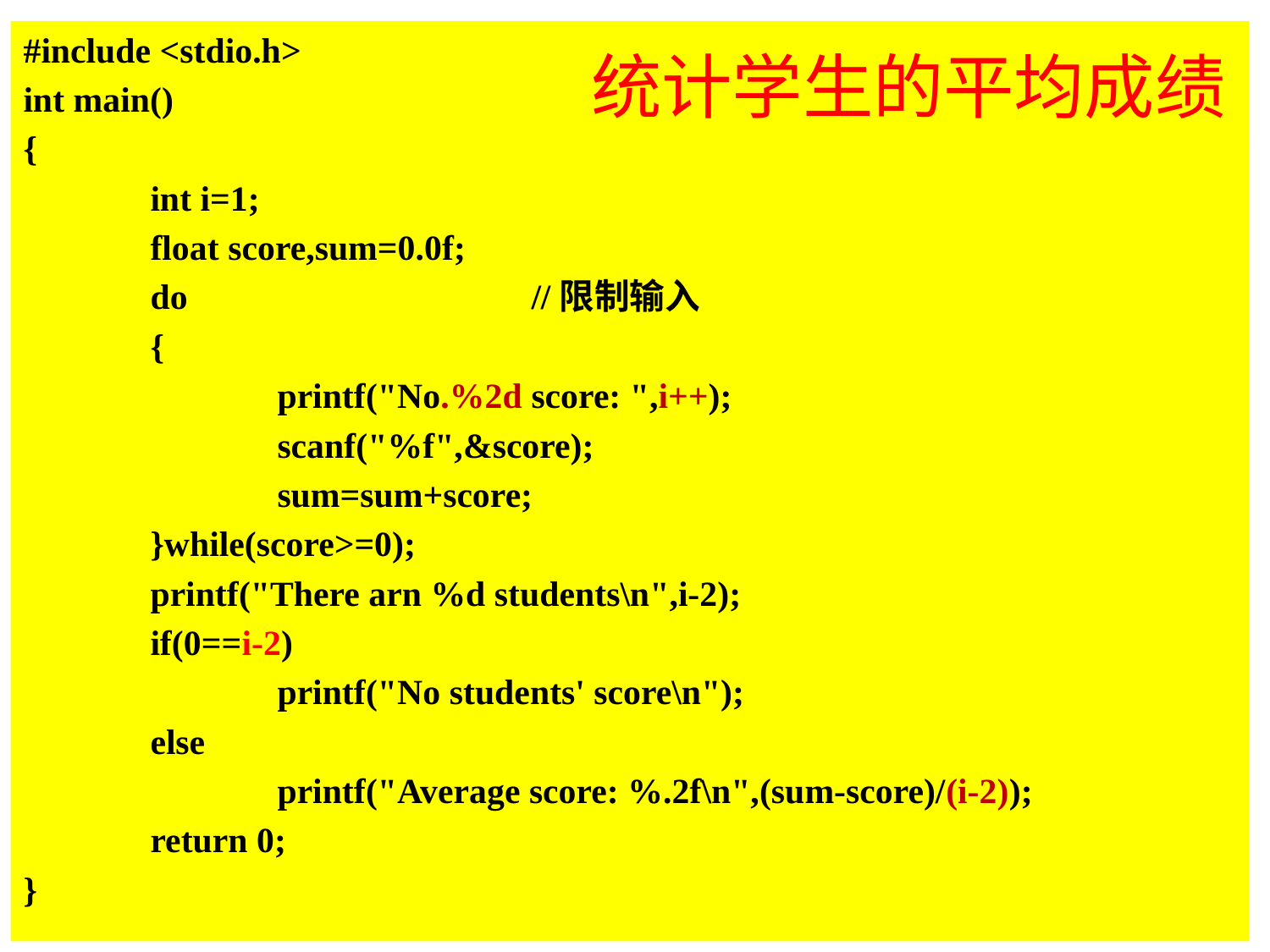

#include <stdio.h>
int main()
{
	int i=1;
	float score,sum=0.0f;
	do			//限制输入
	{
		printf("No.%2d score: ",i++);
		scanf("%f",&score);
		sum=sum+score;
	}while(score>=0);
	printf("There arn %d students\n",i-2);
	if(0==i-2)
		printf("No students' score\n");
	else
		printf("Average score: %.2f\n",(sum-score)/(i-2));
	return 0;
}
统计学生的平均成绩
2023/10/31
王化雨 whuayu000@163.com 13306442222
15/35